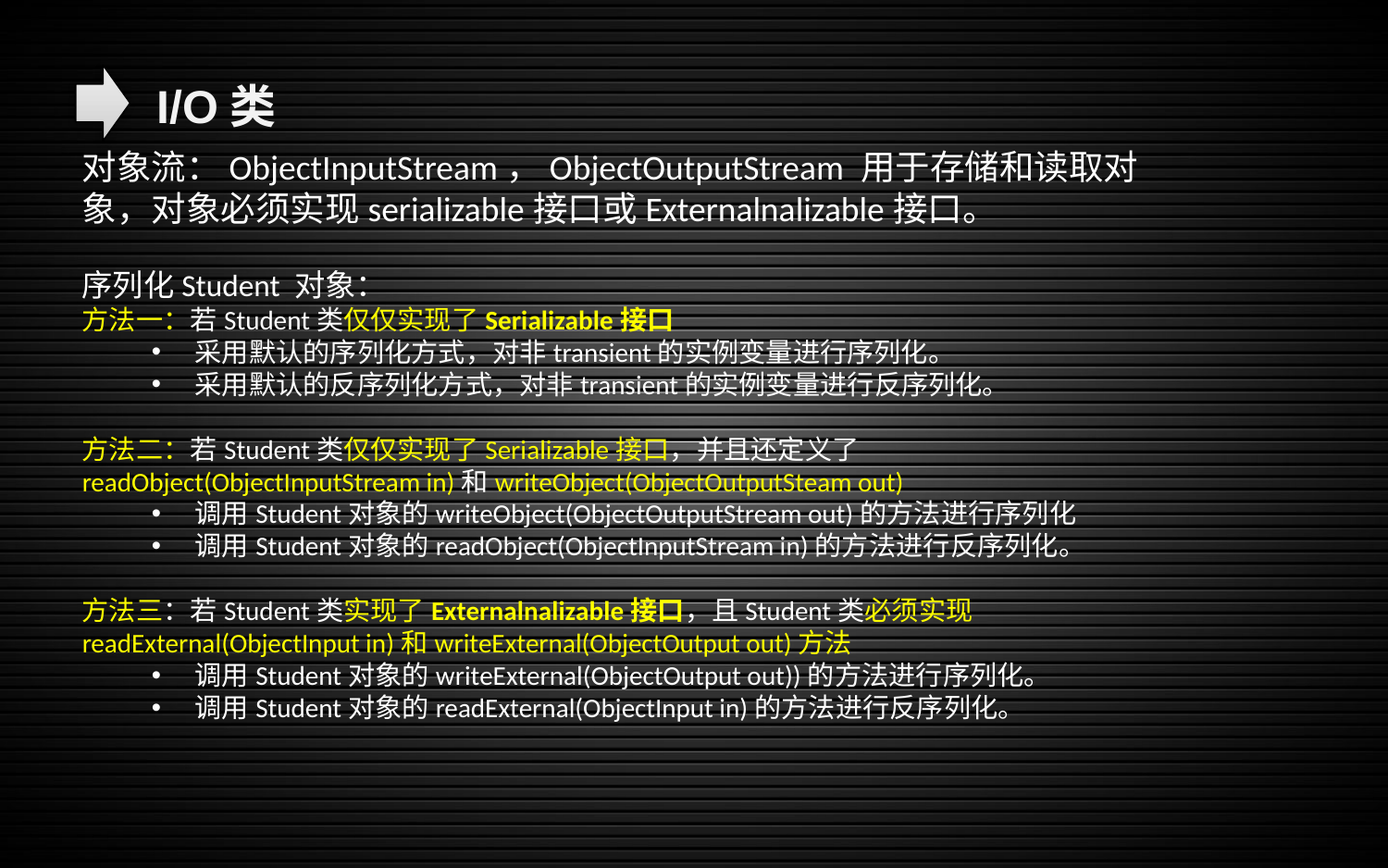

I/O类
对象流：ObjectInputStream，ObjectOutputStream 用于存储和读取对象，对象必须实现serializable接口或Externalnalizable接口。

序列化Student 对象：
方法一：若Student类仅仅实现了Serializable接口
采用默认的序列化方式，对非transient的实例变量进行序列化。
采用默认的反序列化方式，对非transient的实例变量进行反序列化。

方法二：若Student类仅仅实现了Serializable接口，并且还定义了readObject(ObjectInputStream in)和writeObject(ObjectOutputSteam out)
调用Student对象的writeObject(ObjectOutputStream out)的方法进行序列化
调用Student对象的readObject(ObjectInputStream in)的方法进行反序列化。

方法三：若Student类实现了Externalnalizable接口，且Student类必须实现readExternal(ObjectInput in)和writeExternal(ObjectOutput out)方法
调用Student对象的writeExternal(ObjectOutput out))的方法进行序列化。
调用Student对象的readExternal(ObjectInput in)的方法进行反序列化。